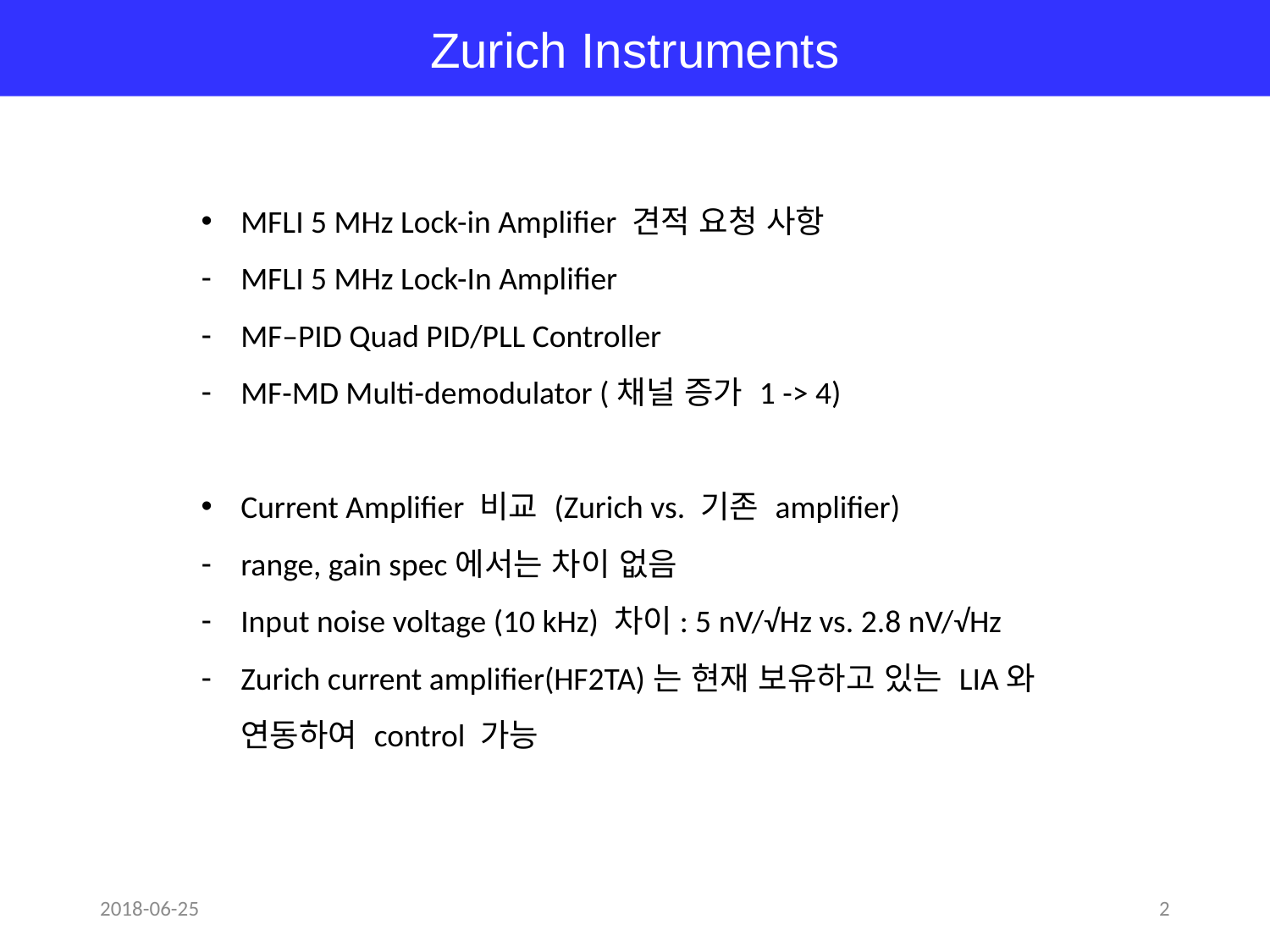

Zurich Instruments
MFLI 5 MHz Lock-in Amplifier 견적 요청 사항
MFLI 5 MHz Lock-In Amplifier
MF–PID Quad PID/PLL Controller
MF-MD Multi-demodulator (채널 증가 1 -> 4)

Current Amplifier 비교 (Zurich vs. 기존 amplifier)
range, gain spec에서는 차이 없음
Input noise voltage (10 kHz) 차이: 5 nV/√Hz vs. 2.8 nV/√Hz
Zurich current amplifier(HF2TA)는 현재 보유하고 있는 LIA와 연동하여 control 가능

2018-06-25
2